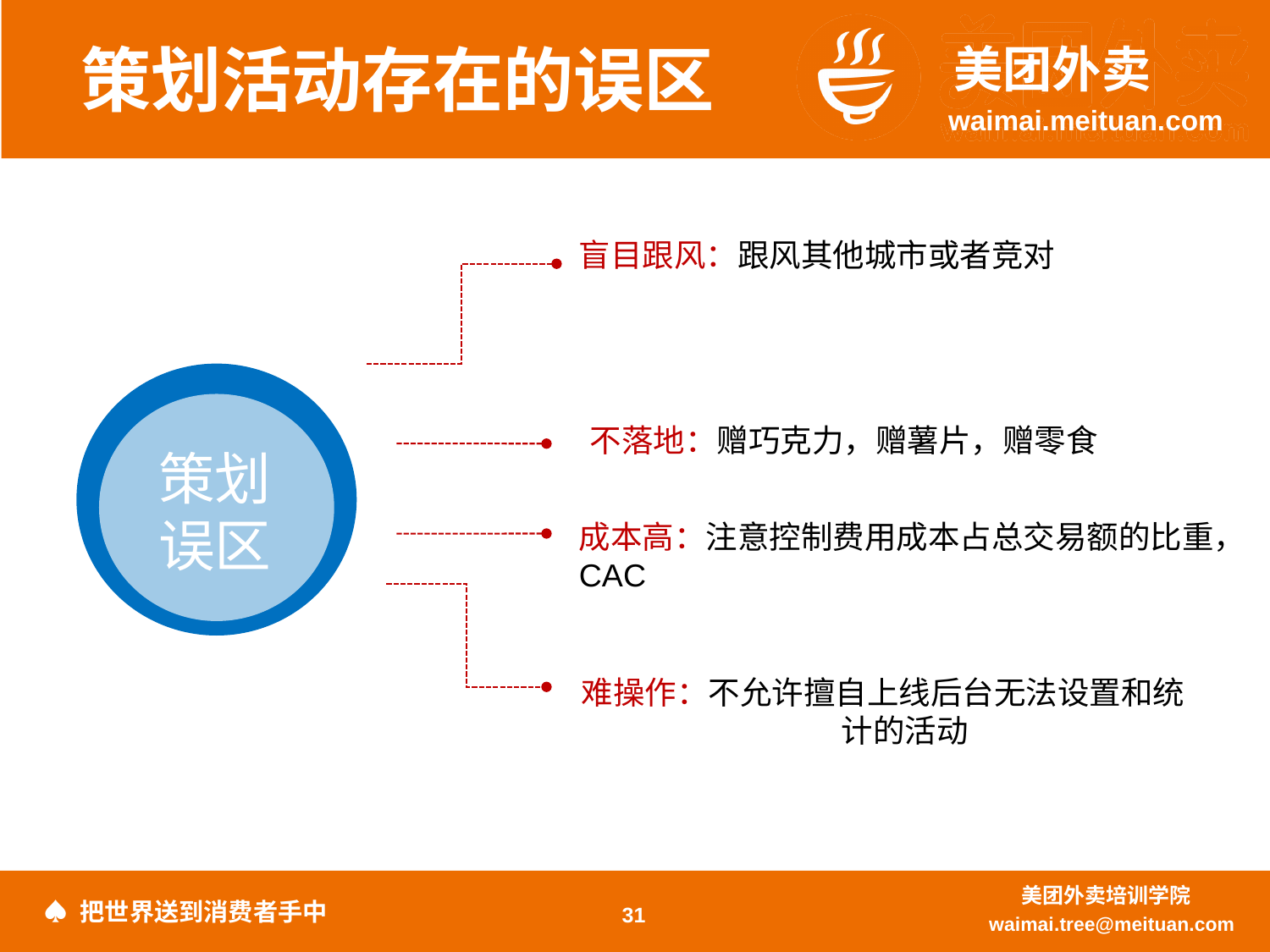

策划活动存在的误区
盲目跟风：跟风其他城市或者竞对

策划
误区
  不落地：赠巧克力，赠薯片，赠零食

成本高：注意控制费用成本占总交易额的比重，CAC

难操作：不允许擅自上线后台无法设置和统       计的活动